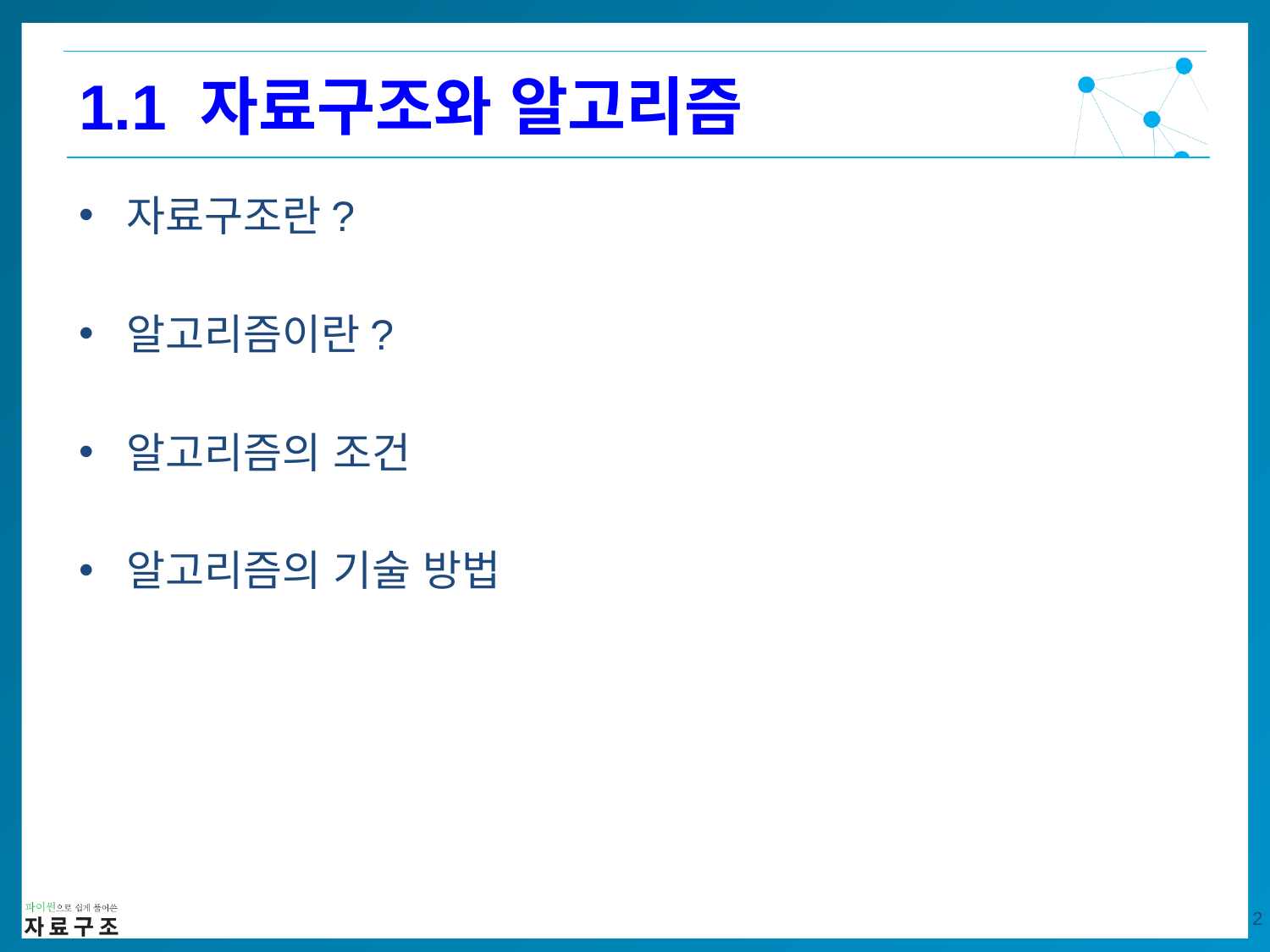

1.1 자료구조와 알고리즘
자료구조란?

알고리즘이란?

알고리즘의 조건

알고리즘의 기술 방법